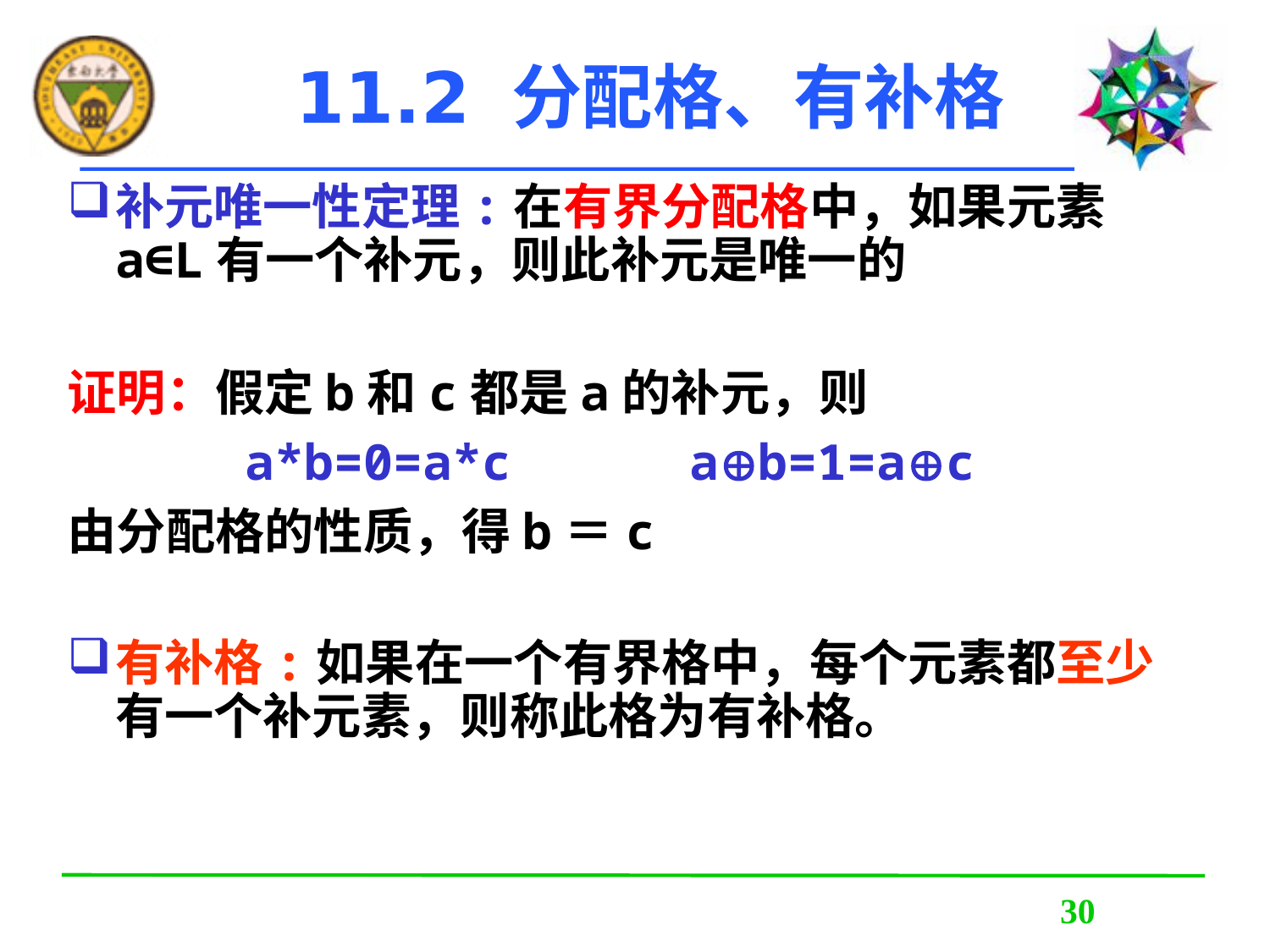

# 11.2 分配格、有补格
补元唯一性定理:在有界分配格中，如果元素a∈L有一个补元，则此补元是唯一的

证明：假定b和c都是a的补元，则
      a*b=0=a*c      a⊕b=1=a⊕c
由分配格的性质，得b＝c

有补格:如果在一个有界格中，每个元素都至少有一个补元素，则称此格为有补格。